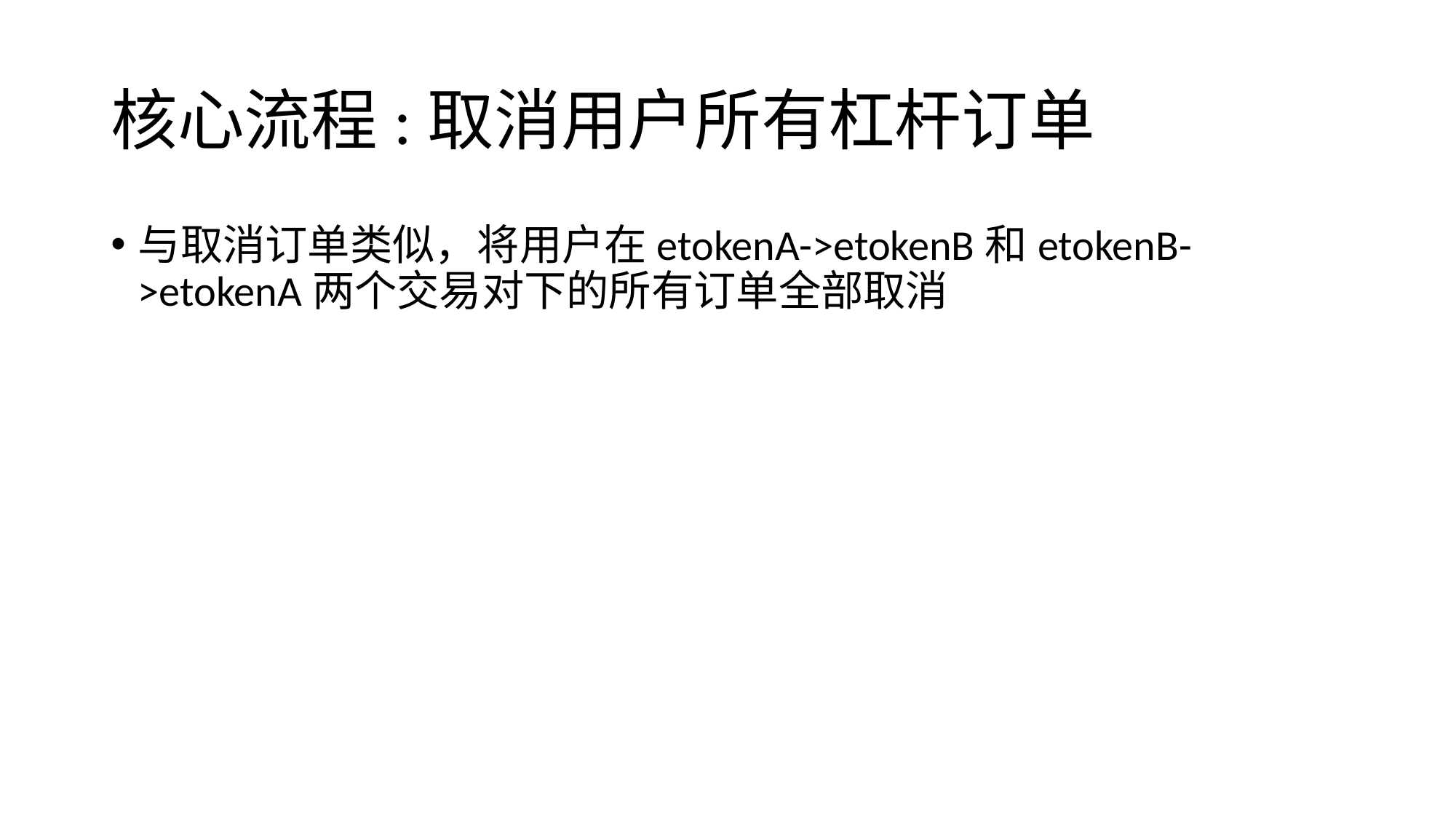

# 核心流程:取消用户所有杠杆订单
与取消订单类似，将用户在etokenA->etokenB和etokenB->etokenA两个交易对下的所有订单全部取消